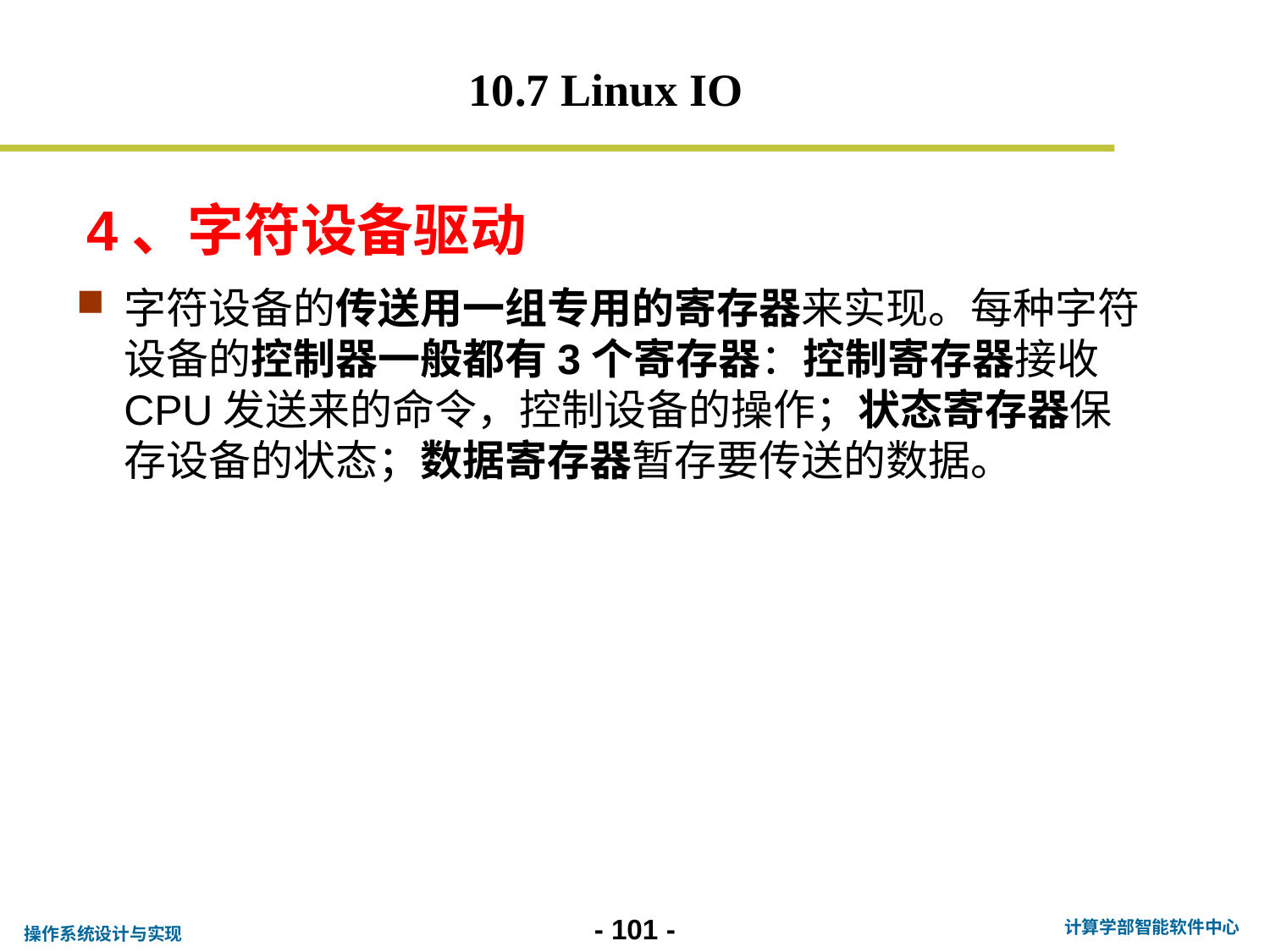

10.7 Linux IO
# 4、字符设备驱动
字符设备的传送用一组专用的寄存器来实现。每种字符设备的控制器一般都有3个寄存器：控制寄存器接收CPU发送来的命令，控制设备的操作；状态寄存器保存设备的状态；数据寄存器暂存要传送的数据。